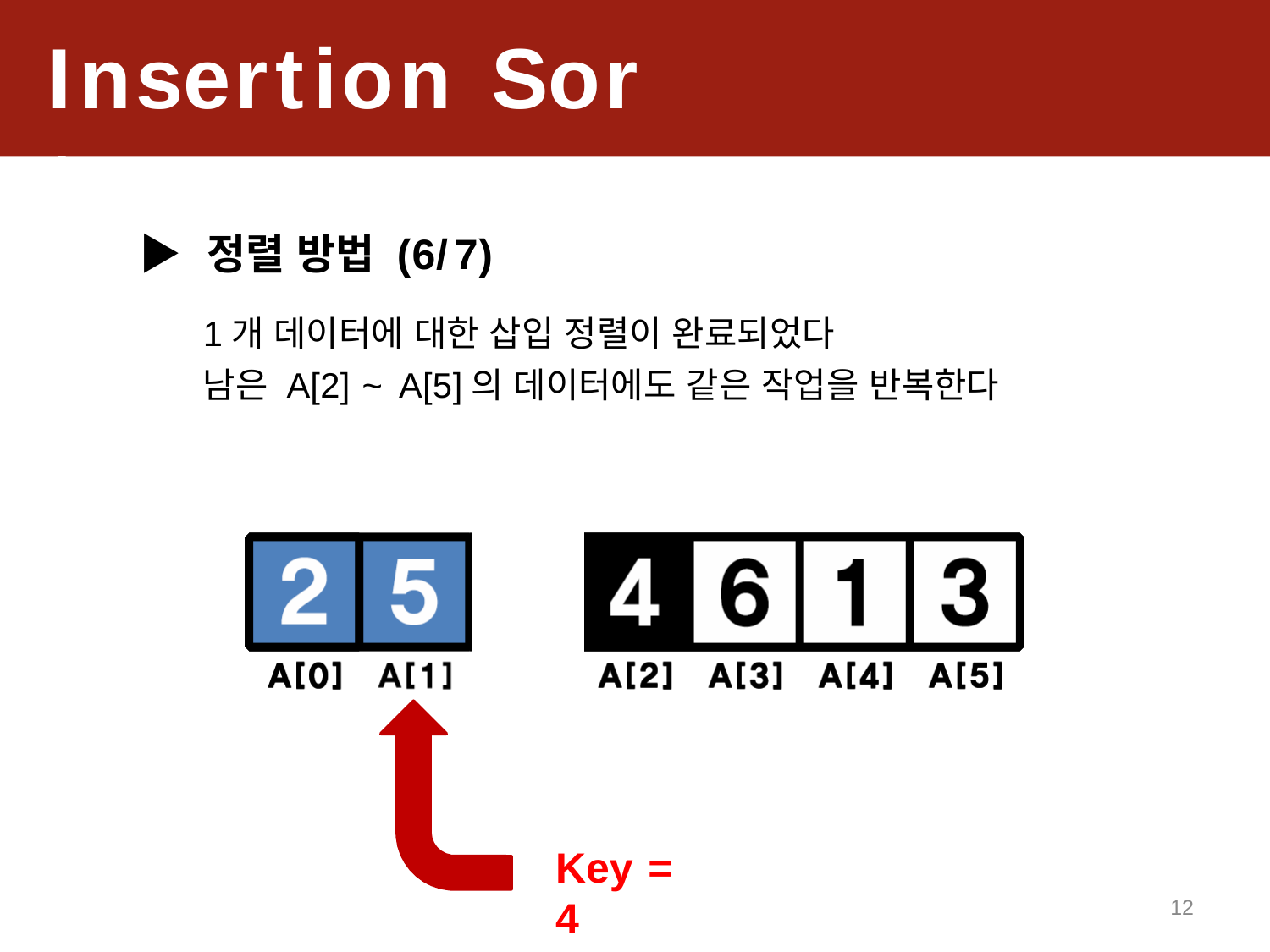

Insertion	Sor t
▶ 정렬 방법 (6/7)

1개 데이터에 대한 삽입 정렬이 완료되었다

남은 A[2] ~ A[5]의 데이터에도 같은 작업을 반복한다

Key = 4
12